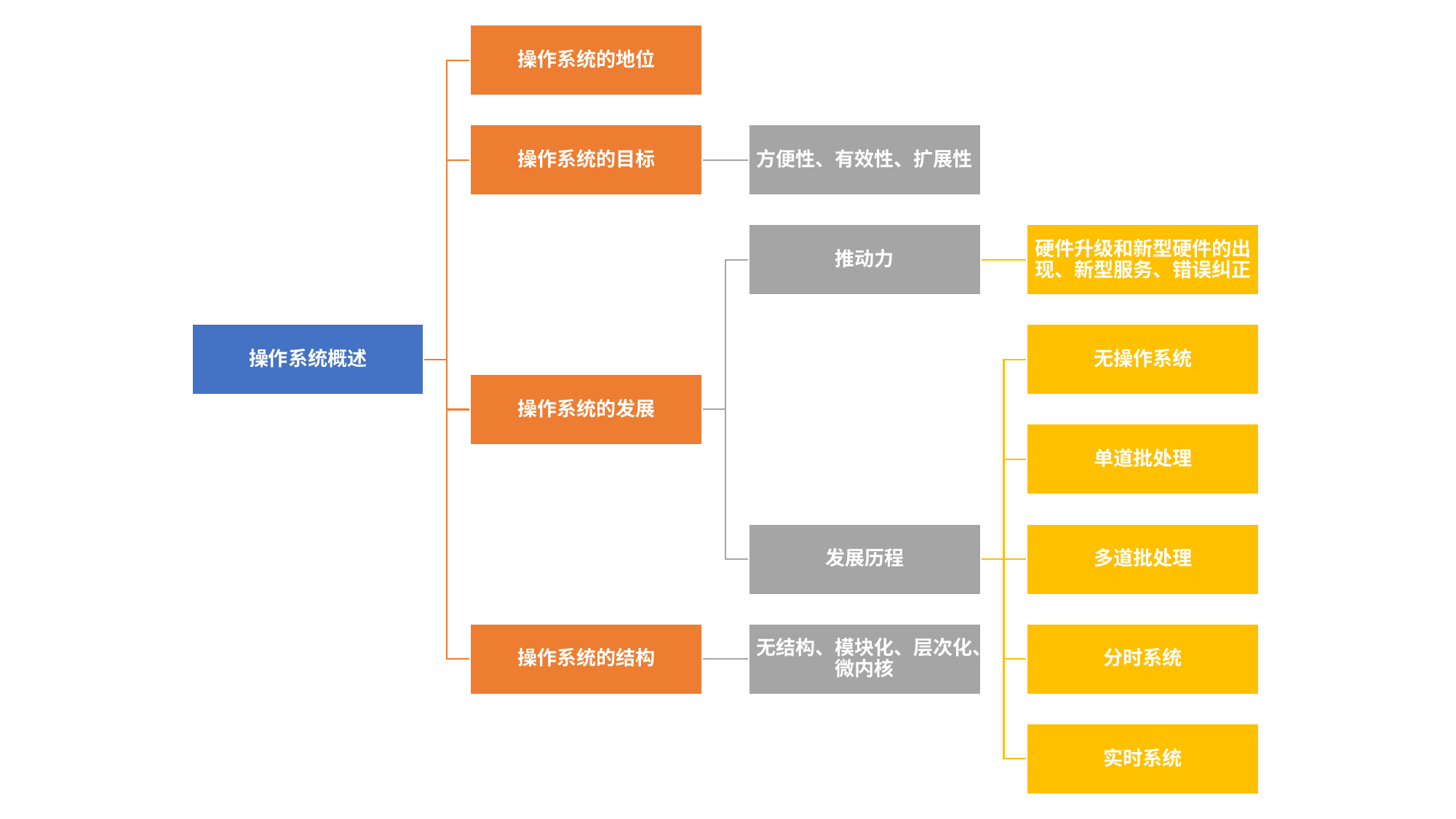

操作系统概述
操作系统的地位
操作系统的目标
方便性、有效性、扩展性
操作系统的发展
推动力
硬件升级和新型硬件的出现、新型服务、错误纠正
发展历程
无操作系统
单道批处理
多道批处理
分时系统
实时系统
操作系统的结构
无结构、模块化、层次化、微内核